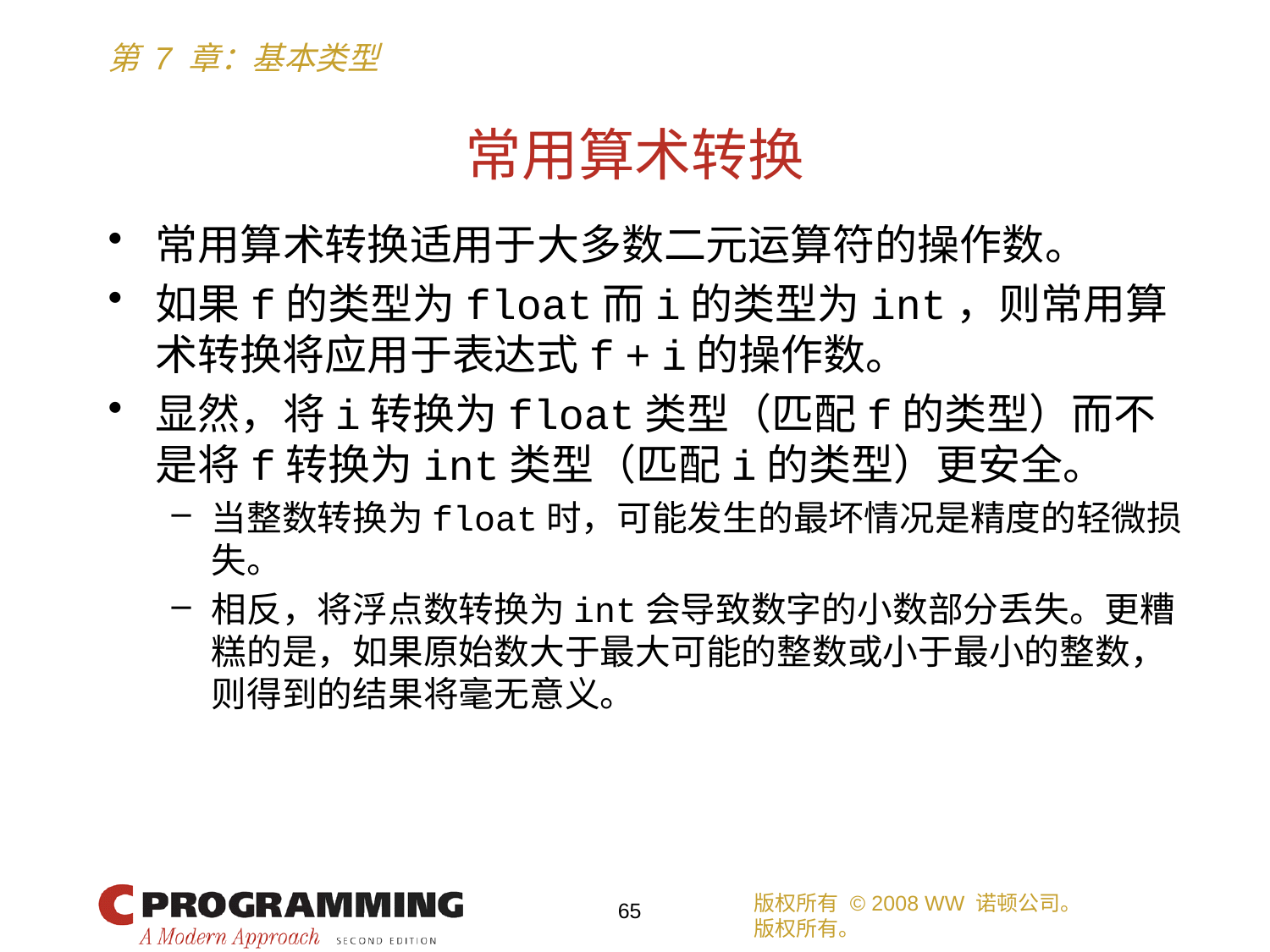

# 常用算术转换
常用算术转换适用于大多数二元运算符的操作数。
如果f的类型为float而i的类型为int，则常用算术转换将应用于表达式f + i的操作数。
显然，将i转换为float类型（匹配f的类型）而不是将f转换为int类型（匹配i的类型）更安全。
当整数转换为float时，可能发生的最坏情况是精度的轻微损失。
相反，将浮点数转换为int会导致数字的小数部分丢失。更糟糕的是，如果原始数大于最大可能的整数或小于最小的整数，则得到的结果将毫无意义。

版权所有 © 2008 WW 诺顿公司。
版权所有。
65